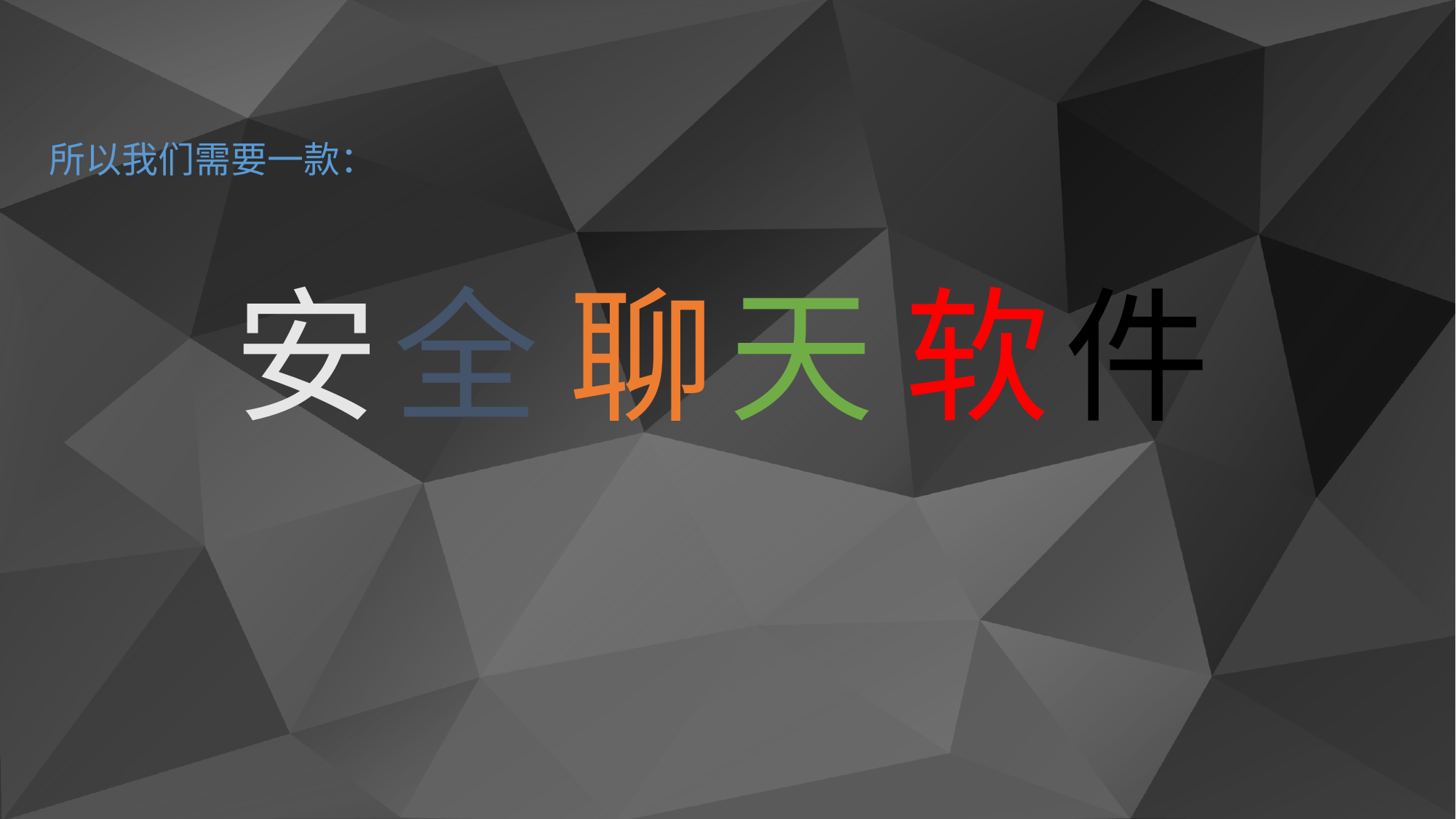

所以我们需要一款：
安
全
聊
天
软
件